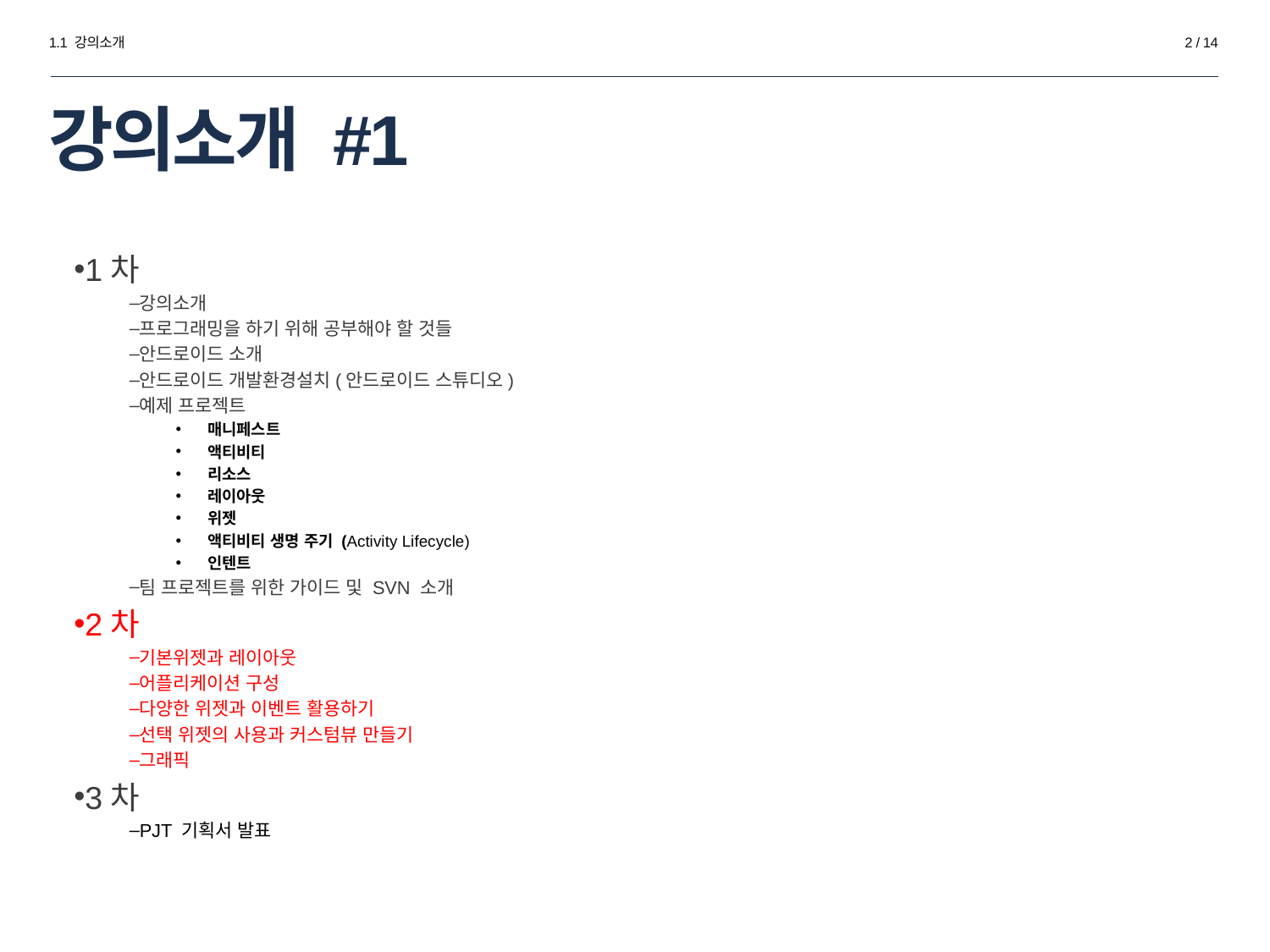

1.1 강의소개
2 / 14
# 강의소개 #1

1차
강의소개
프로그래밍을 하기 위해 공부해야 할 것들
안드로이드 소개
안드로이드 개발환경설치(안드로이드 스튜디오)
예제 프로젝트
매니페스트
액티비티
리소스
레이아웃
위젯
액티비티 생명 주기 (Activity Lifecycle)
인텐트
팀 프로젝트를 위한 가이드 및 SVN 소개
2차
기본위젯과 레이아웃
어플리케이션 구성
다양한 위젯과 이벤트 활용하기
선택 위젯의 사용과 커스텀뷰 만들기
그래픽
3차
PJT 기획서 발표